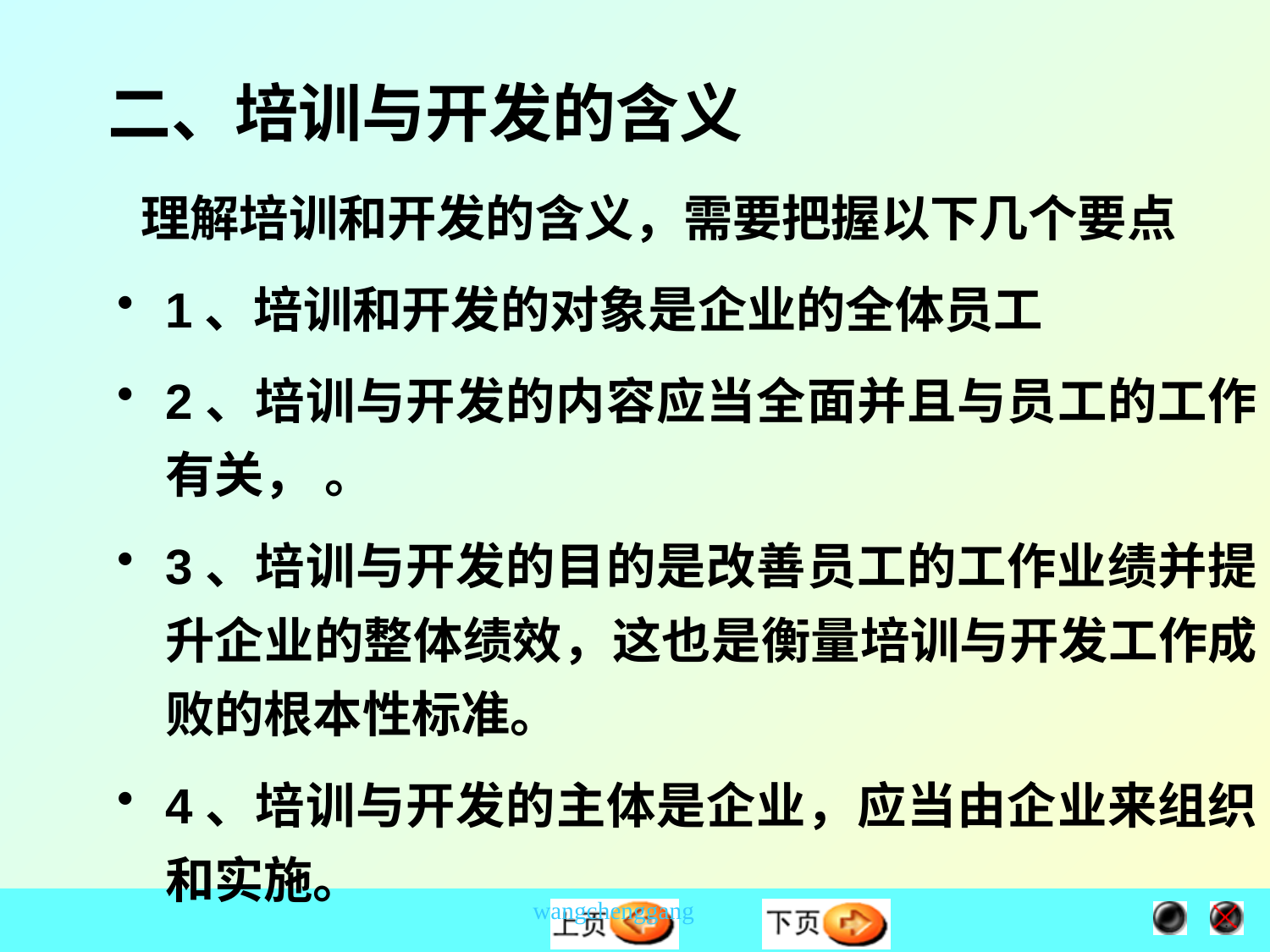

二、培训与开发的含义
 理解培训和开发的含义，需要把握以下几个要点
1、培训和开发的对象是企业的全体员工
2、培训与开发的内容应当全面并且与员工的工作有关， 。
3、培训与开发的目的是改善员工的工作业绩并提升企业的整体绩效，这也是衡量培训与开发工作成败的根本性标准。
4、培训与开发的主体是企业，应当由企业来组织和实施。
wangchenggang